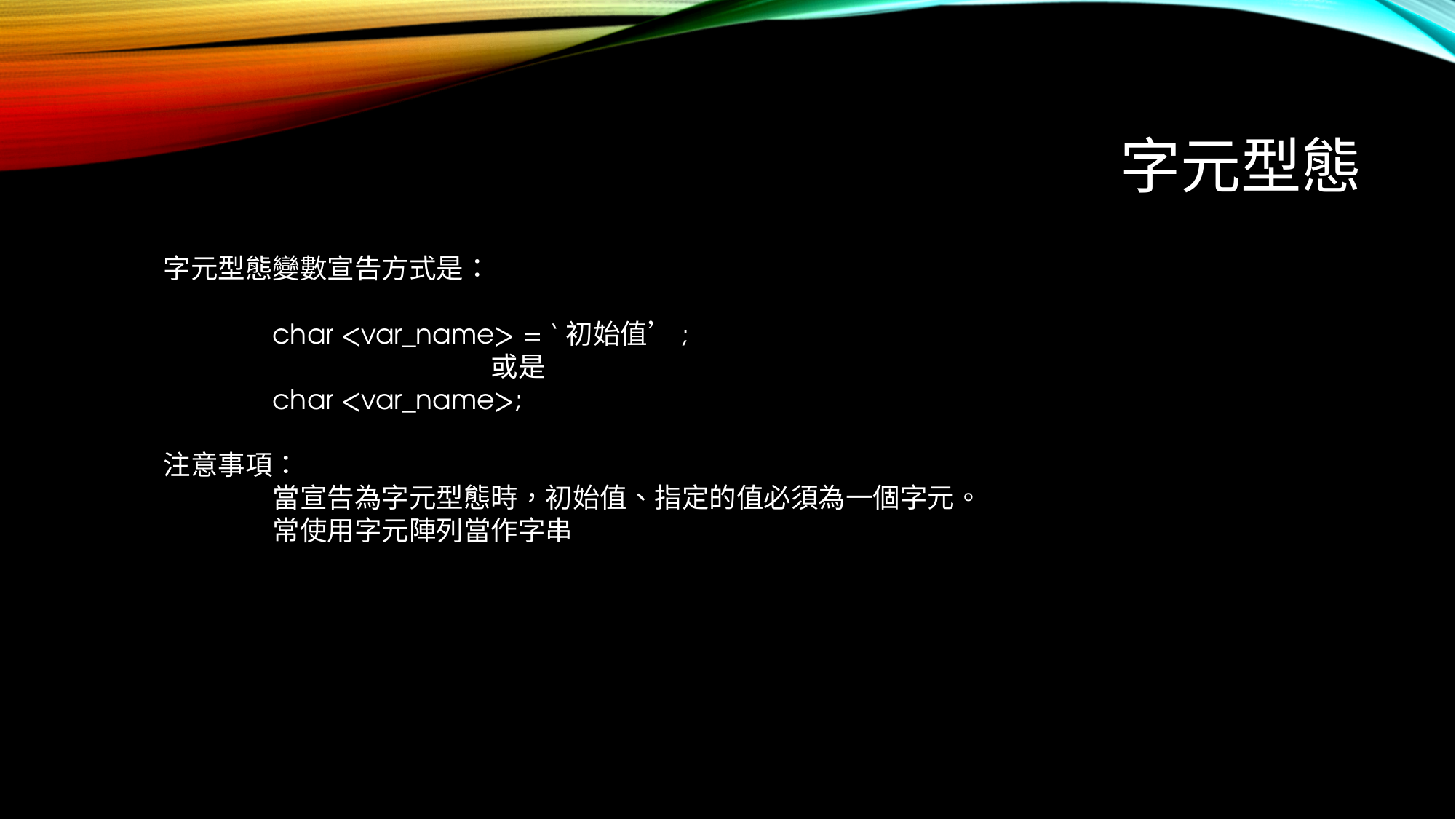

# 字元型態
字元型態變數宣告方式是：

	char <var_name> = ‘初始值’;
			或是
	char <var_name>;

注意事項：
	當宣告為字元型態時，初始值、指定的值必須為一個字元。
	常使用字元陣列當作字串